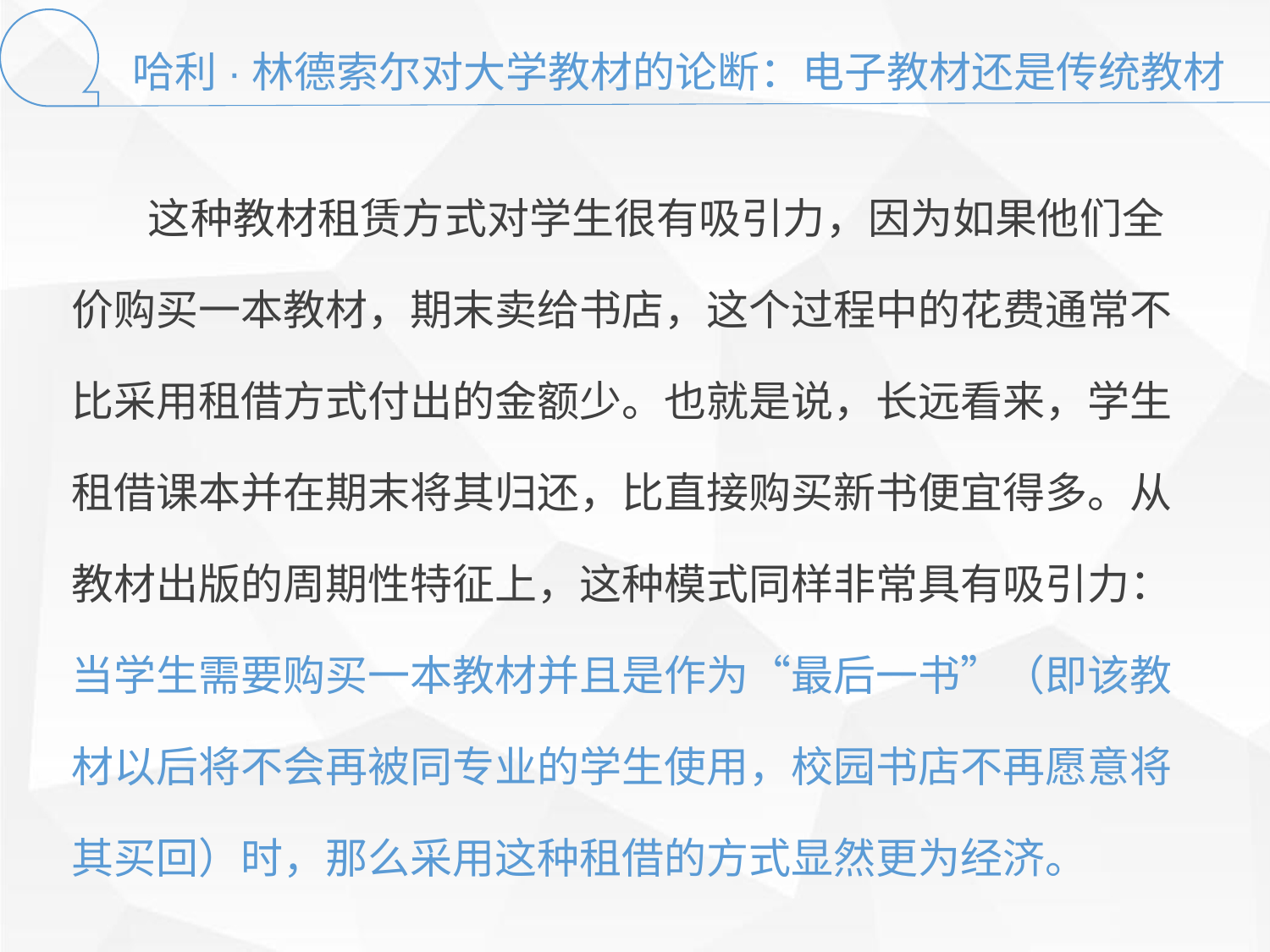

哈利·林德索尔对大学教材的论断：电子教材还是传统教材
       这种教材租赁方式对学生很有吸引力，因为如果他们全价购买一本教材，期末卖给书店，这个过程中的花费通常不比采用租借方式付出的金额少。也就是说，长远看来，学生租借课本并在期末将其归还，比直接购买新书便宜得多。从教材出版的周期性特征上，这种模式同样非常具有吸引力：当学生需要购买一本教材并且是作为“最后一书”（即该教材以后将不会再被同专业的学生使用，校园书店不再愿意将其买回）时，那么采用这种租借的方式显然更为经济。